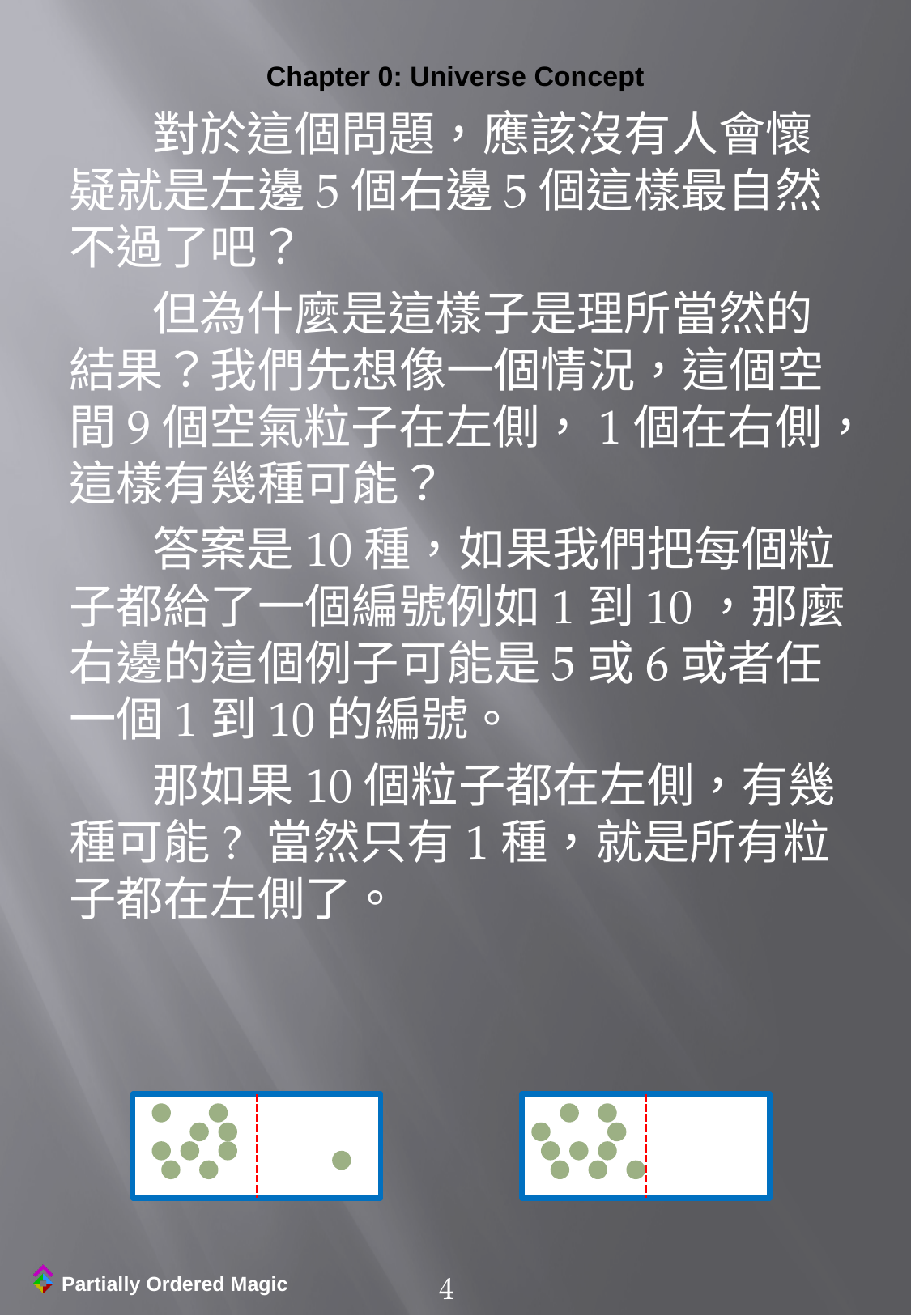

# Chapter 0: Universe Concept
對於這個問題，應該沒有人會懷疑就是左邊5個右邊5個這樣最自然不過了吧？
但為什麼是這樣子是理所當然的結果？我們先想像一個情況，這個空間9個空氣粒子在左側，1個在右側，這樣有幾種可能？
答案是10種，如果我們把每個粒子都給了一個編號例如1到10，那麼右邊的這個例子可能是5或6或者任一個1到10的編號。
那如果10個粒子都在左側，有幾種可能? 當然只有1種，就是所有粒子都在左側了。